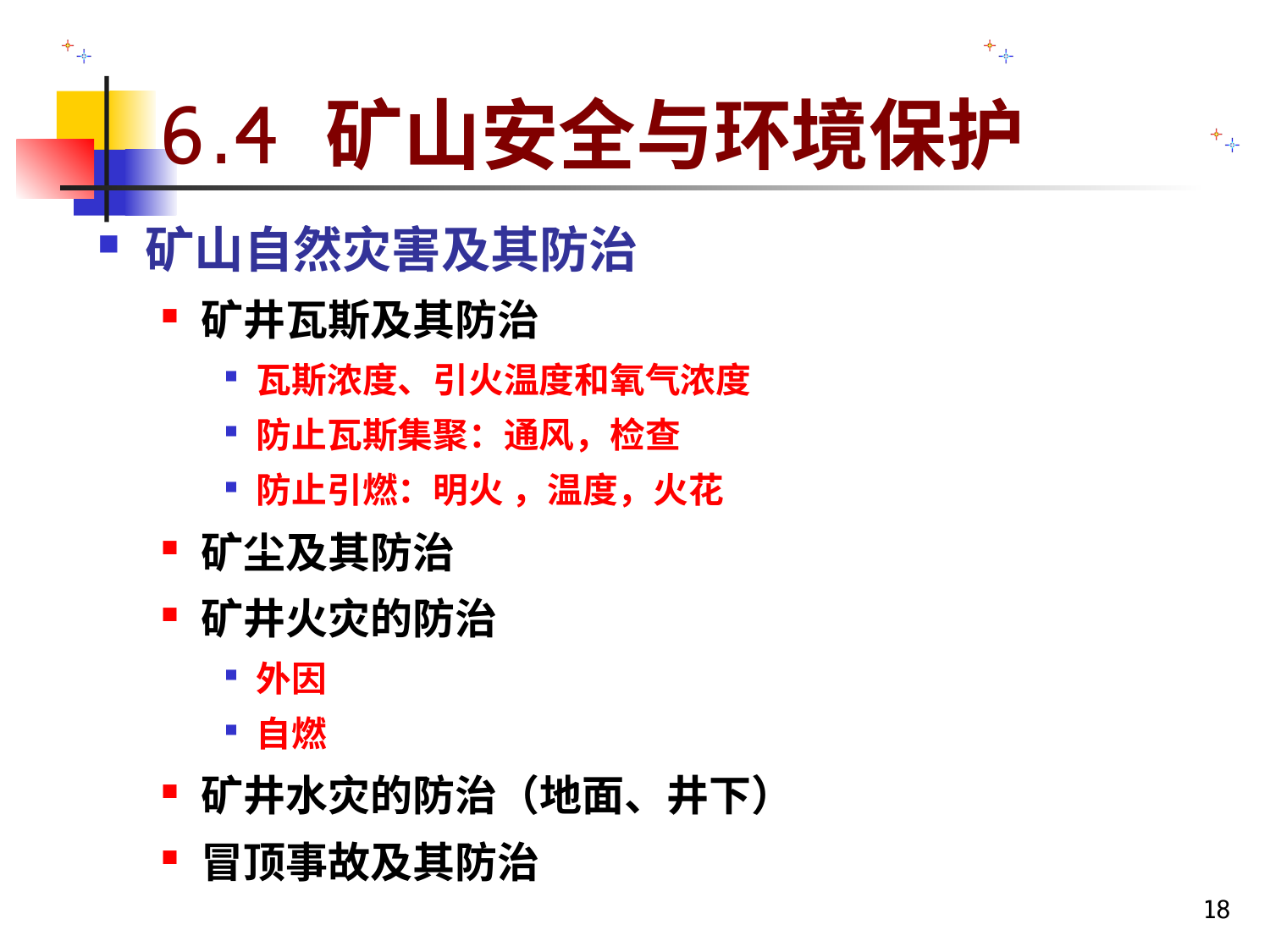

# 6.4 矿山安全与环境保护
矿山自然灾害及其防治
矿井瓦斯及其防治
瓦斯浓度、引火温度和氧气浓度
防止瓦斯集聚：通风，检查
防止引燃：明火 ，温度，火花
矿尘及其防治
矿井火灾的防治
外因
自燃
矿井水灾的防治（地面、井下）
冒顶事故及其防治
18